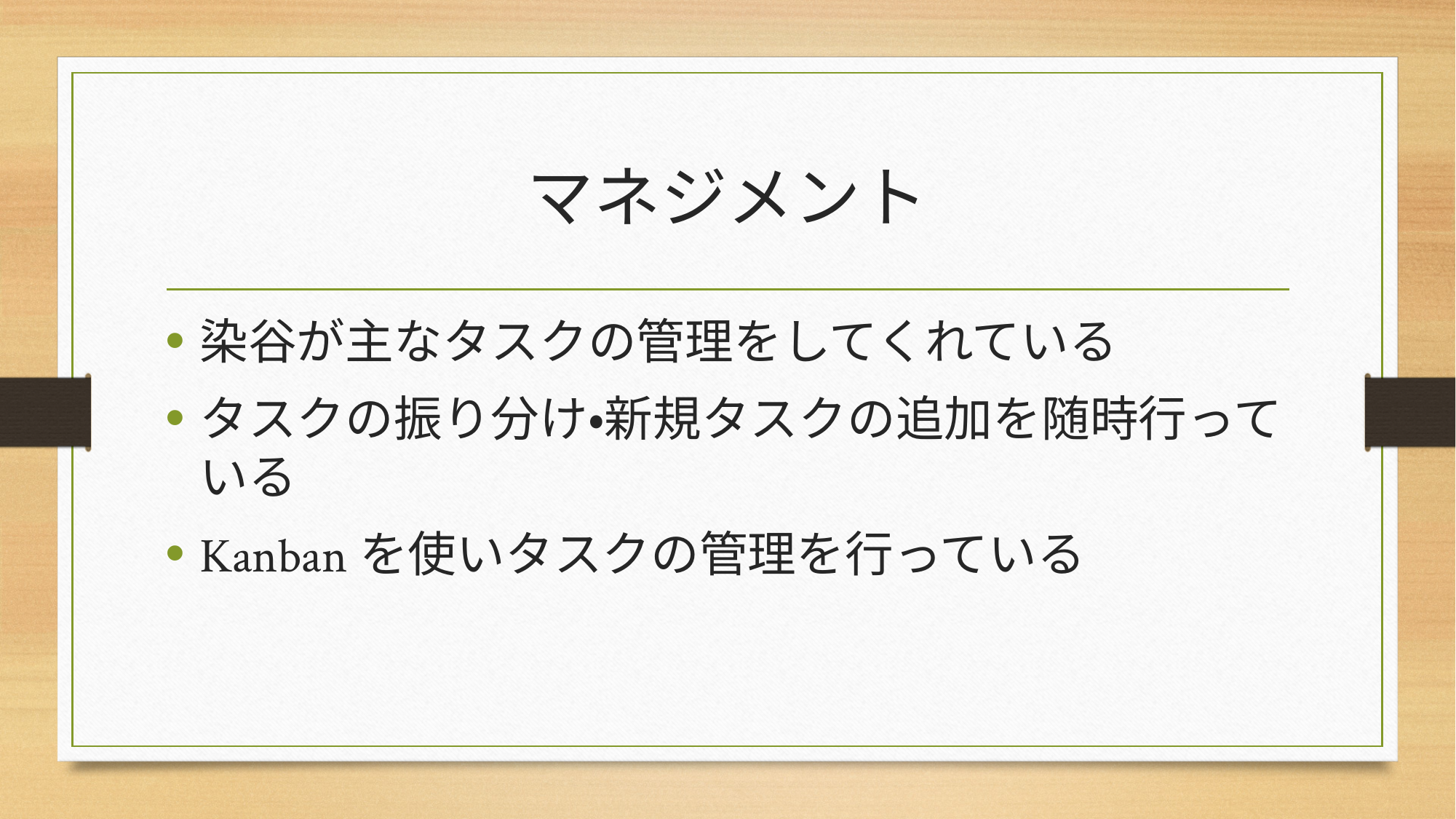

# マネジメント
染谷が主なタスクの管理をしてくれている
タスクの振り分け・新規タスクの追加を随時行っている
Kanbanを使いタスクの管理を行っている